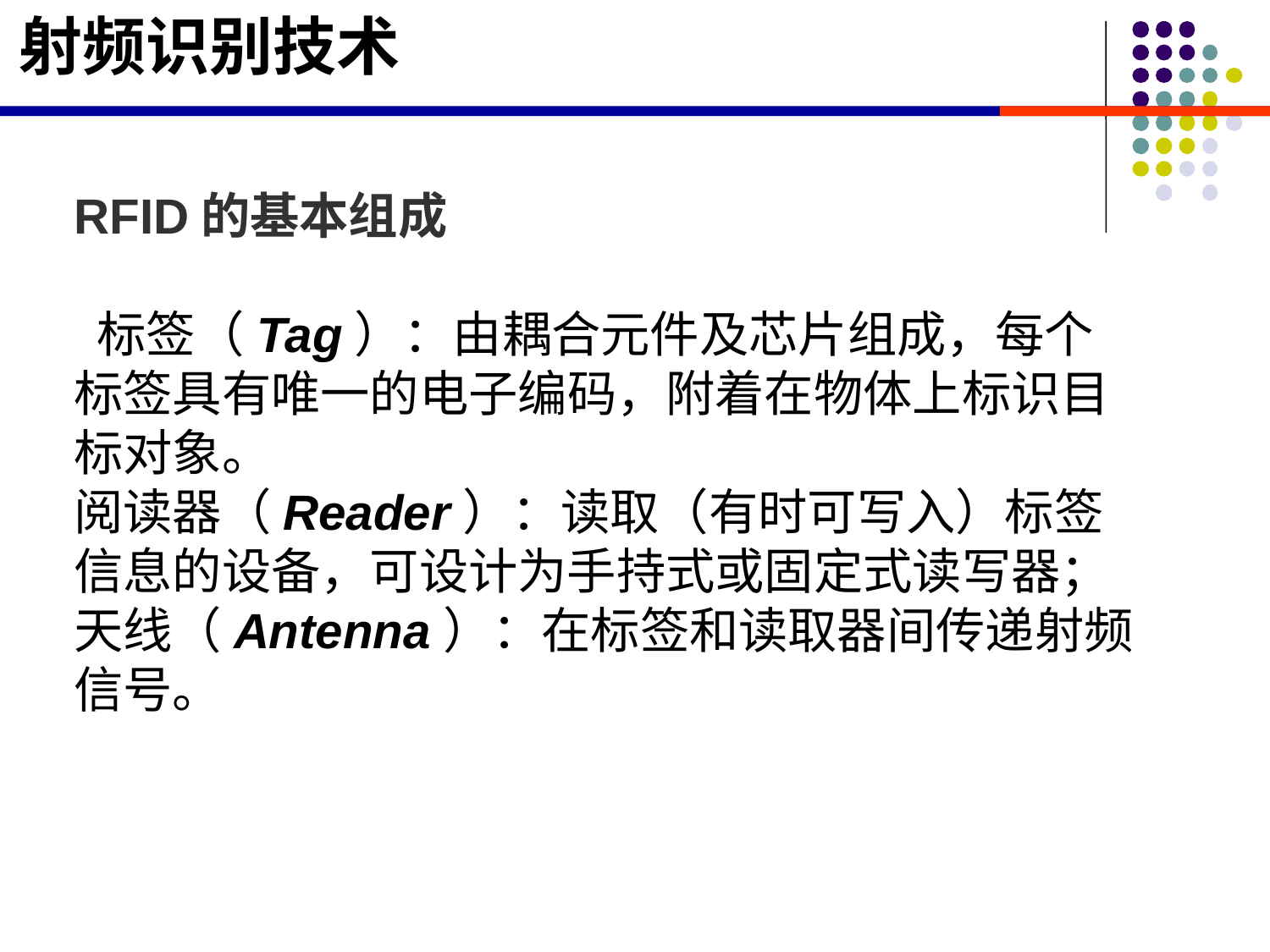

射频识别技术
RFID的基本组成

 标签（Tag）：由耦合元件及芯片组成，每个    标签具有唯一的电子编码，附着在物体上标识目标对象。
阅读器（Reader）：读取（有时可写入）标签信息的设备，可设计为手持式或固定式读写器；
天线（Antenna）：在标签和读取器间传递射频信号。